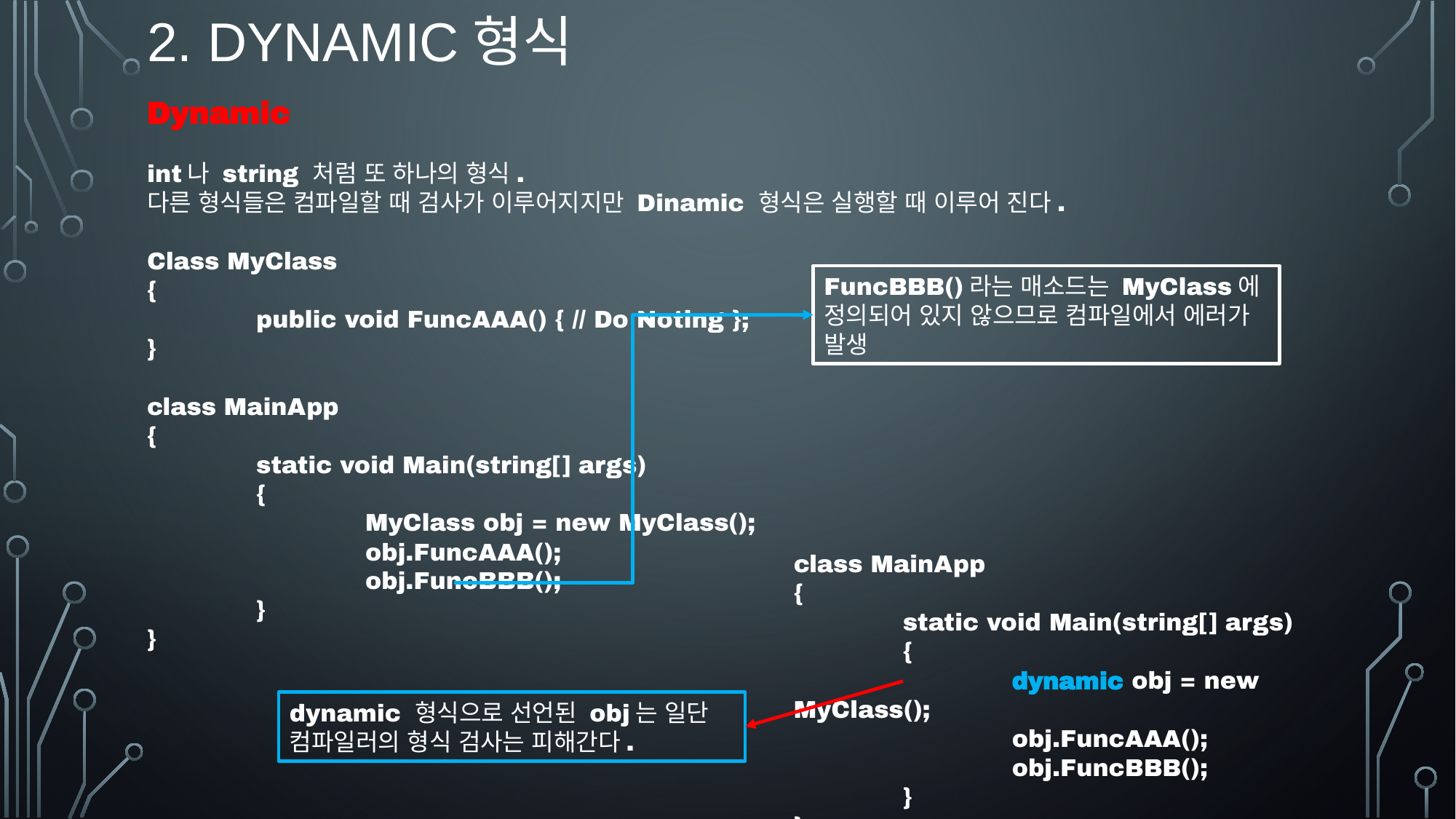

# 2. dynamic형식
Dynamic

int나 string 처럼 또 하나의 형식.
다른 형식들은 컴파일할 때 검사가 이루어지지만 Dinamic 형식은 실행할 때 이루어 진다.

Class MyClass
{
	public void FuncAAA() { // Do Noting };
}

class MainApp
{
	static void Main(string[] args)
	{
		MyClass obj = new MyClass();
		obj.FuncAAA();
		obj.FuncBBB();
	}
}
FuncBBB()라는 매소드는 MyClass에 정의되어 있지 않으므로 컴파일에서 에러가 발생
class MainApp
{
	static void Main(string[] args)
	{
		dynamic obj = new MyClass();
		obj.FuncAAA();
		obj.FuncBBB();
	}
}
dynamic 형식으로 선언된 obj는 일단 컴파일러의 형식 검사는 피해간다.